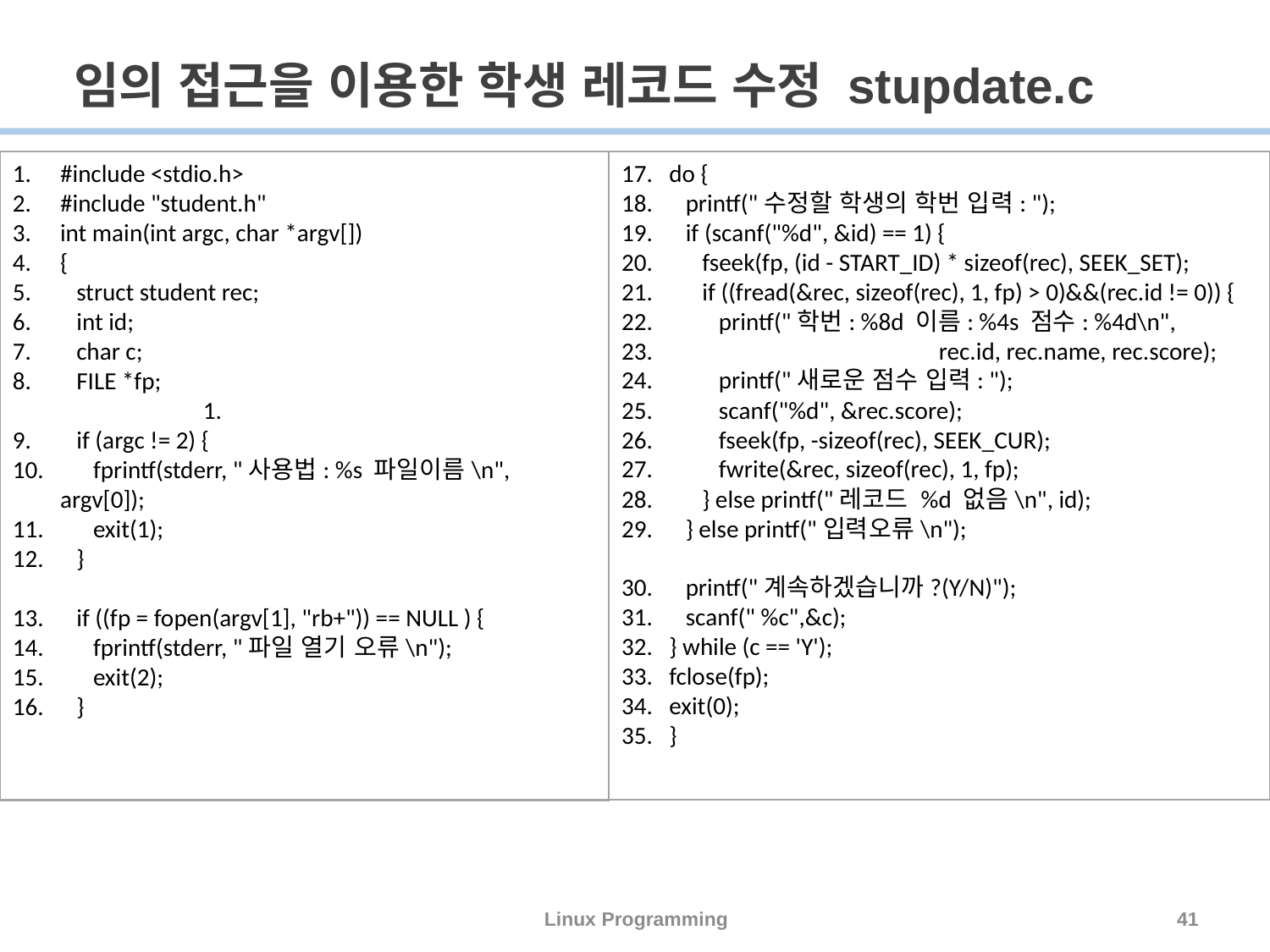

# 임의 접근을 이용한 학생 레코드 수정 stupdate.c
do {
   printf("수정할 학생의 학번 입력: ");
   if (scanf("%d", &id) == 1) {
      fseek(fp, (id - START_ID) * sizeof(rec), SEEK_SET);
      if ((fread(&rec, sizeof(rec), 1, fp) > 0)&&(rec.id != 0)) {
         printf("학번: %8d 이름: %4s 점수: %4d\n",
                                                 rec.id, rec.name, rec.score);
         printf("새로운 점수 입력: ");
         scanf("%d", &rec.score);
         fseek(fp, -sizeof(rec), SEEK_CUR);
         fwrite(&rec, sizeof(rec), 1, fp);
      } else printf("레코드 %d 없음\n", id);
   } else printf("입력오류\n");

   printf("계속하겠습니까?(Y/N)");
   scanf(" %c",&c);
} while (c == 'Y');
fclose(fp);
exit(0);
}

#include <stdio.h>
#include "student.h"
int main(int argc, char *argv[])
{
   struct student rec;
   int id;
   char c;
   FILE *fp;

   if (argc != 2) {
      fprintf(stderr, "사용법: %s 파일이름\n", argv[0]);
      exit(1);
   }

   if ((fp = fopen(argv[1], "rb+")) == NULL ) {
      fprintf(stderr, "파일 열기 오류\n");
      exit(2);
   }
Linux Programming
41